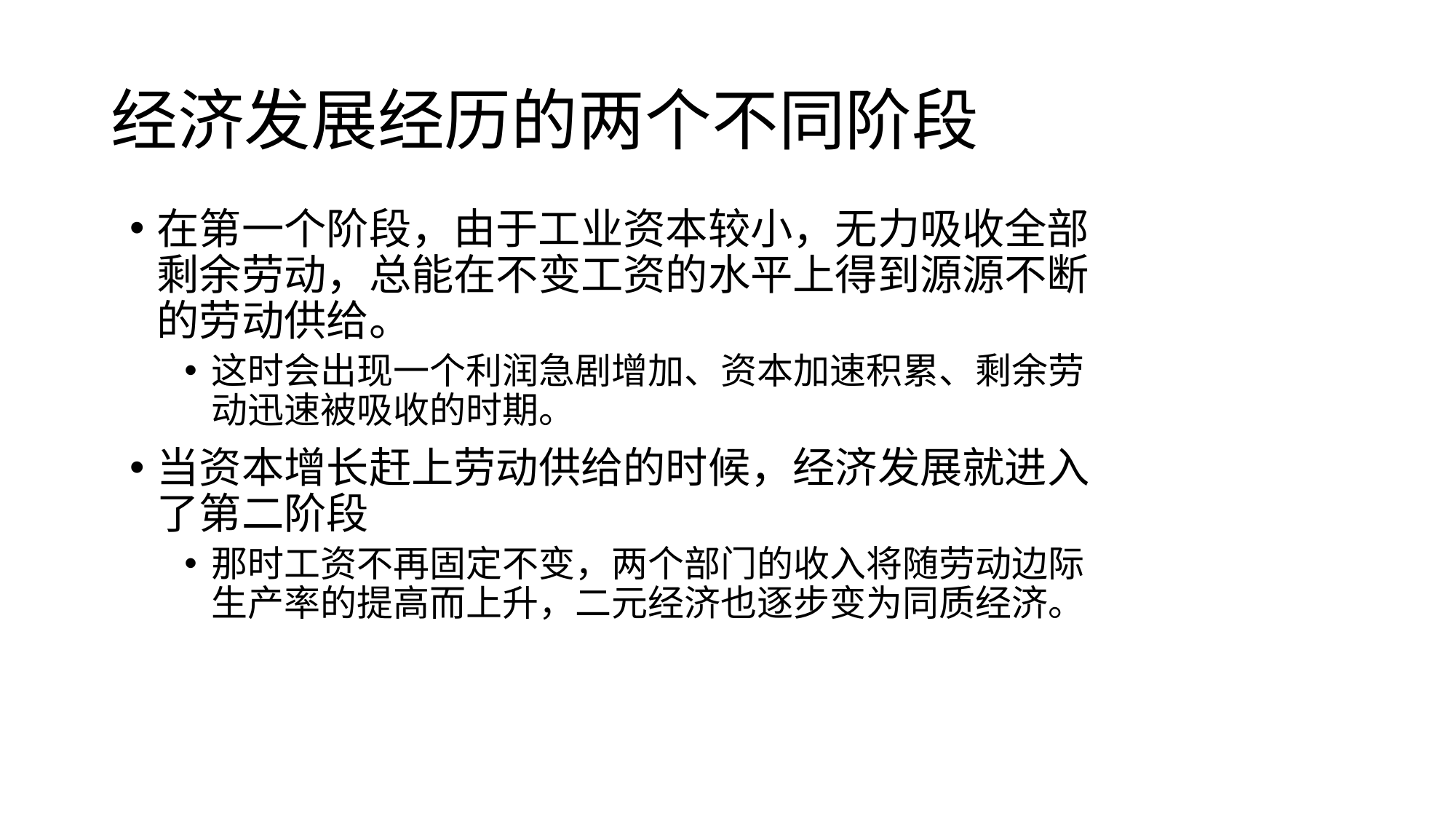

# 经济发展经历的两个不同阶段
在第一个阶段，由于工业资本较小，无力吸收全部剩余劳动，总能在不变工资的水平上得到源源不断的劳动供给。
这时会出现一个利润急剧增加、资本加速积累、剩余劳动迅速被吸收的时期。
当资本增长赶上劳动供给的时候，经济发展就进入了第二阶段
那时工资不再固定不变，两个部门的收入将随劳动边际生产率的提高而上升，二元经济也逐步变为同质经济。